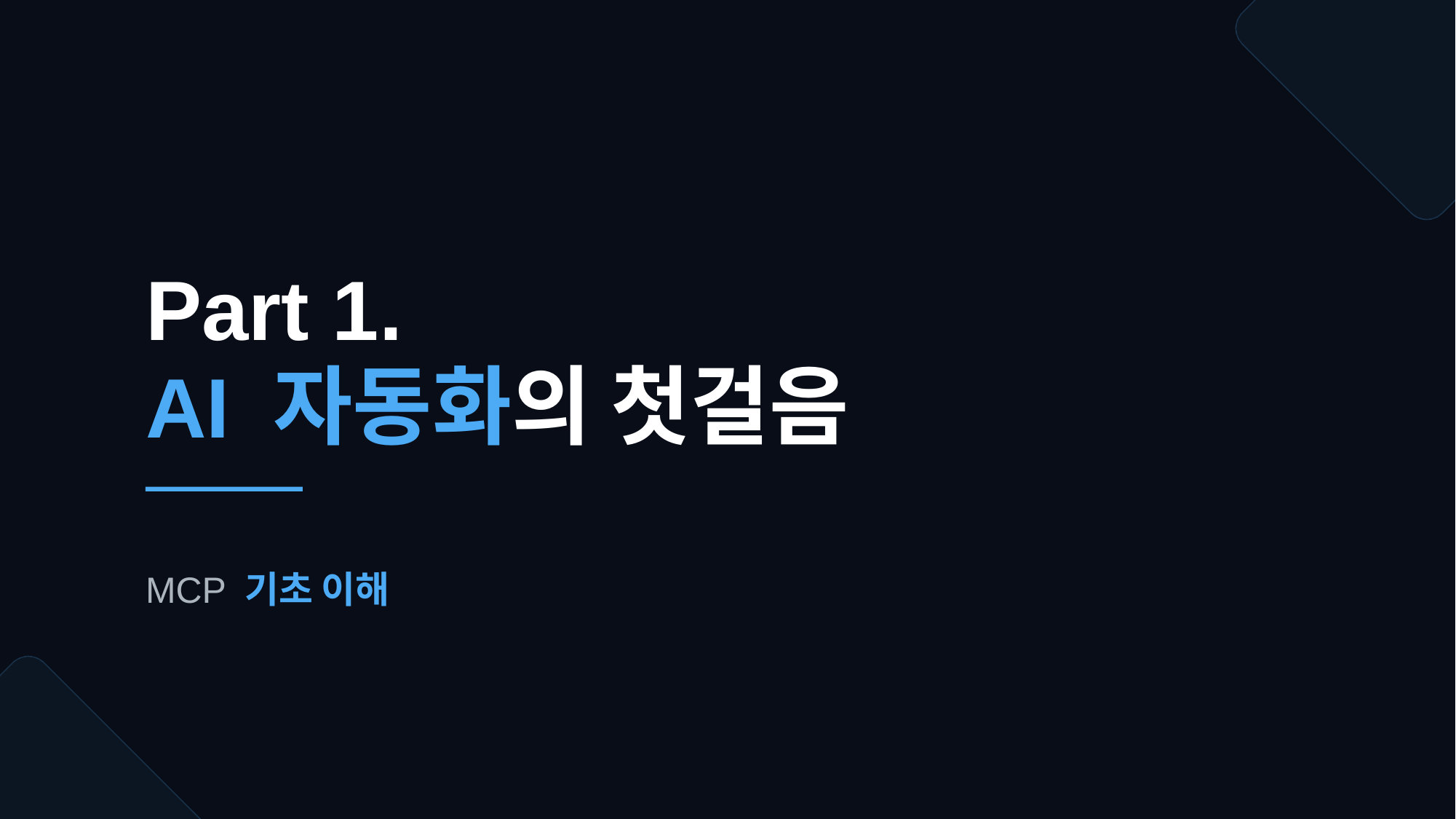

Part 1.
AI 자동화의 첫걸음

MCP 기초 이해